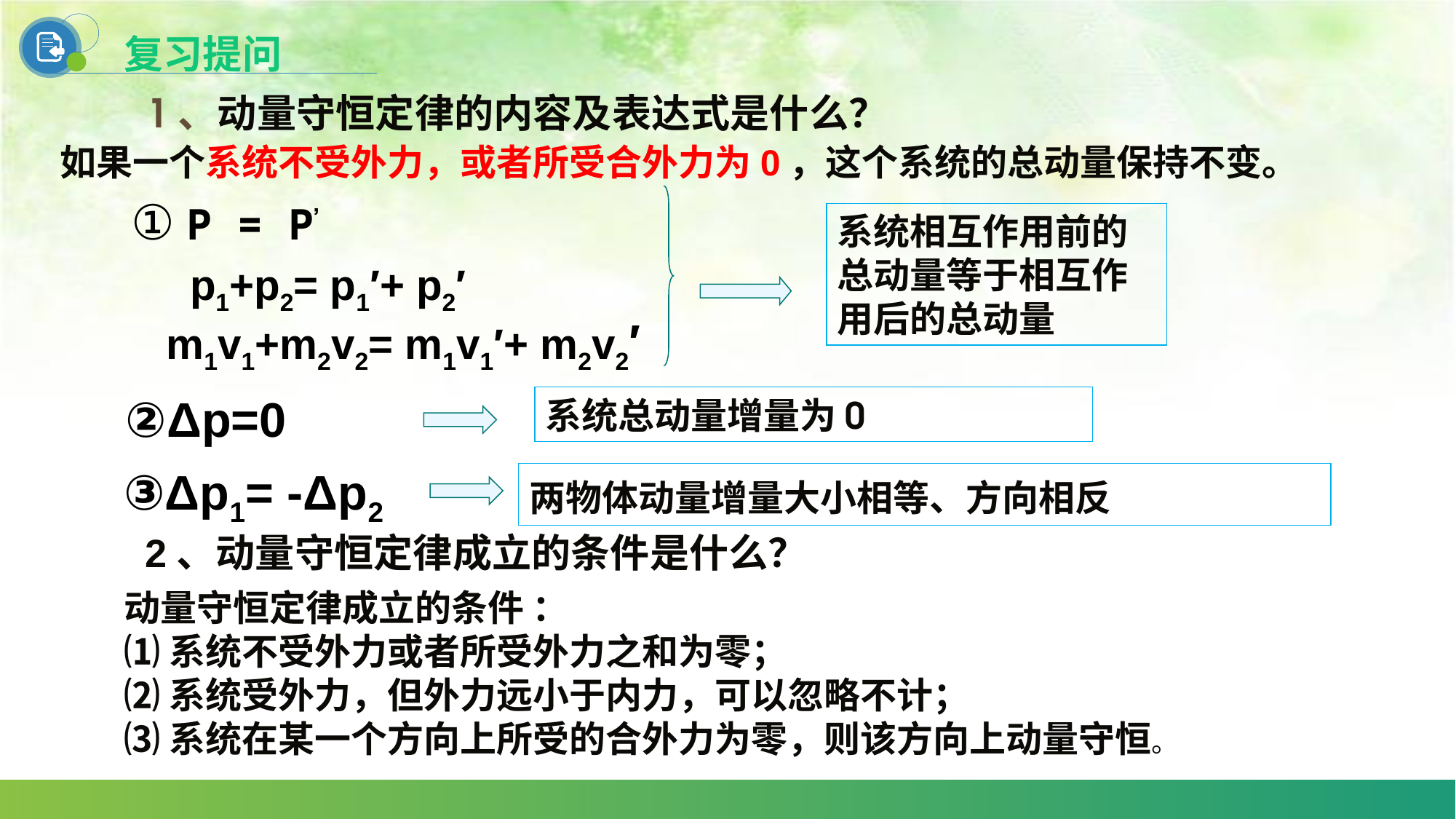

复习提问

1、动量守恒定律的内容及表达式是什么？
如果一个系统不受外力，或者所受合外力为0，这个系统的总动量保持不变。

① P = P’
    p1+p2= p1′+ p2′
   m1v1+m2v2= m1v1′+ m2v2′
系统相互作用前的总动量等于相互作用后的总动量

②Δp=0
系统总动量增量为0

③Δp1= -Δp2
两物体动量增量大小相等、方向相反

2、动量守恒定律成立的条件是什么？
动量守恒定律成立的条件 ：
⑴系统不受外力或者所受外力之和为零；
⑵系统受外力，但外力远小于内力，可以忽略不计；
⑶系统在某一个方向上所受的合外力为零，则该方向上动量守恒。